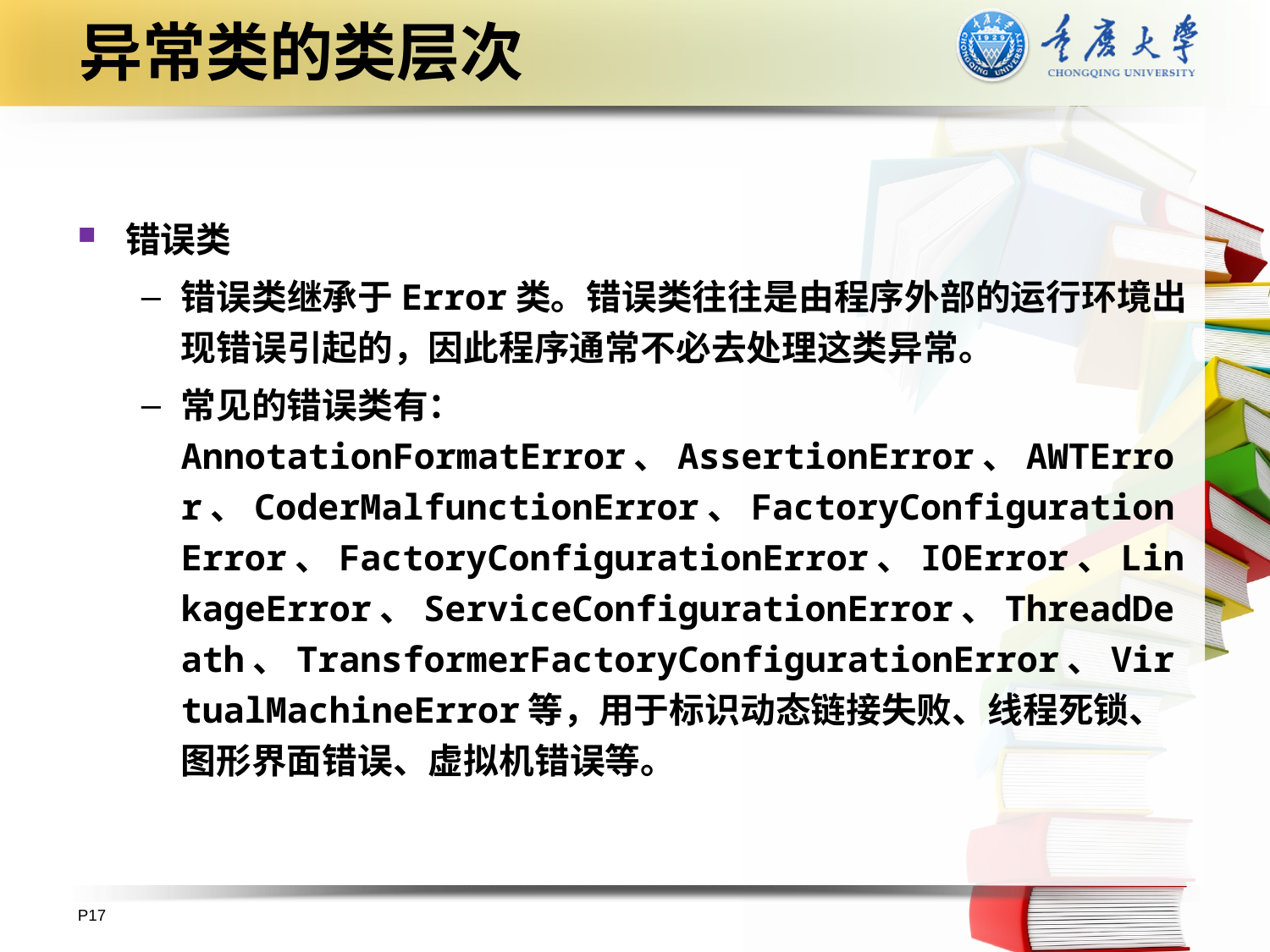

# 异常类的类层次
错误类
错误类继承于Error类。错误类往往是由程序外部的运行环境出现错误引起的，因此程序通常不必去处理这类异常。
常见的错误类有：AnnotationFormatError、AssertionError、AWTError、CoderMalfunctionError、FactoryConfigurationError、FactoryConfigurationError、IOError、LinkageError、ServiceConfigurationError、ThreadDeath、TransformerFactoryConfigurationError、VirtualMachineError等，用于标识动态链接失败、线程死锁、图形界面错误、虚拟机错误等。

P17